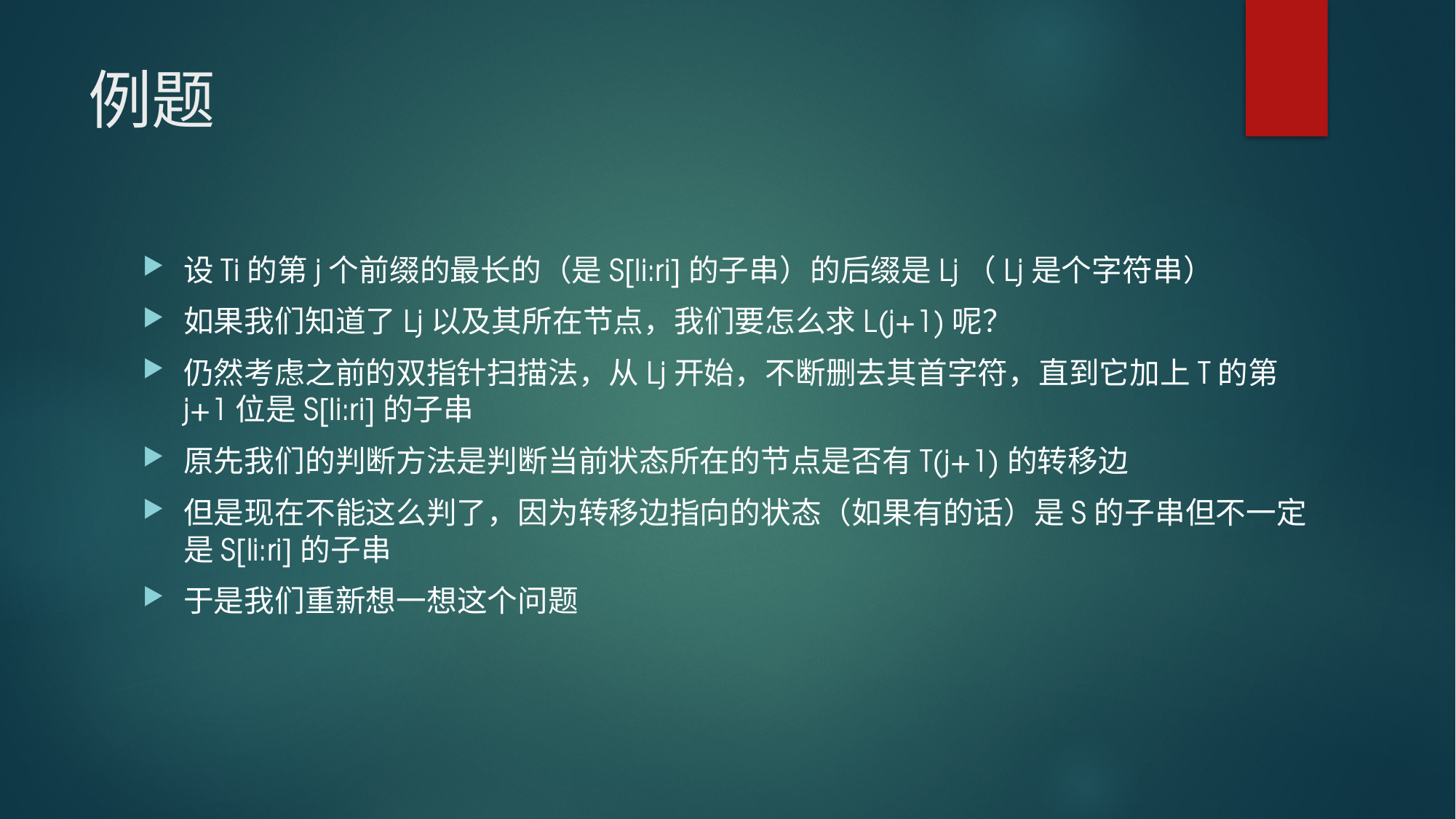

# 例题
设Ti的第j个前缀的最长的（是S[li:ri]的子串）的后缀是Lj（Lj是个字符串）
如果我们知道了Lj以及其所在节点，我们要怎么求L(j+1)呢？
仍然考虑之前的双指针扫描法，从Lj开始，不断删去其首字符，直到它加上T的第j+1位是S[li:ri]的子串
原先我们的判断方法是判断当前状态所在的节点是否有T(j+1)的转移边
但是现在不能这么判了，因为转移边指向的状态（如果有的话）是S的子串但不一定是S[li:ri]的子串
于是我们重新想一想这个问题